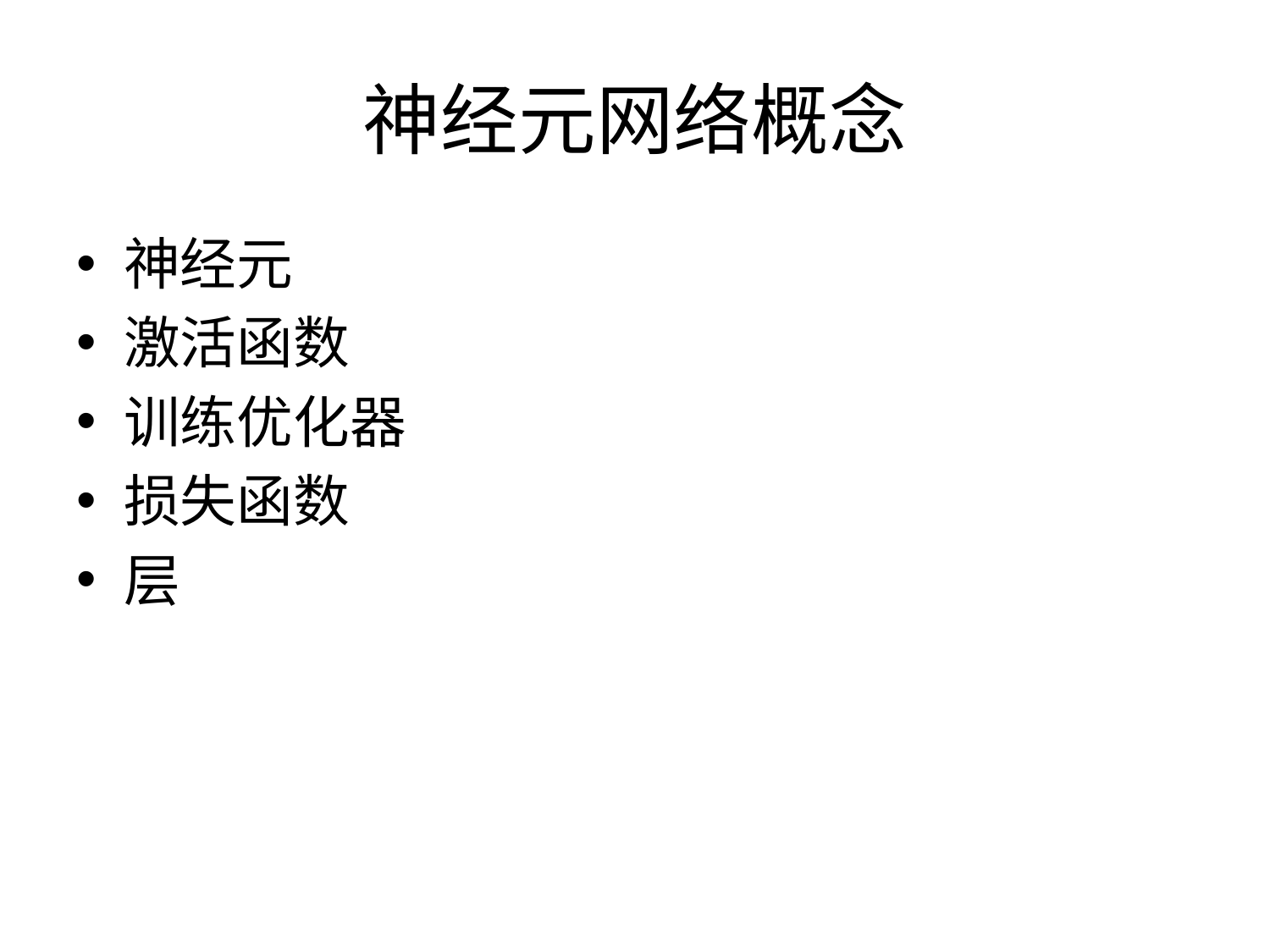

# 神经元网络概念
神经元
激活函数
训练优化器
损失函数
层